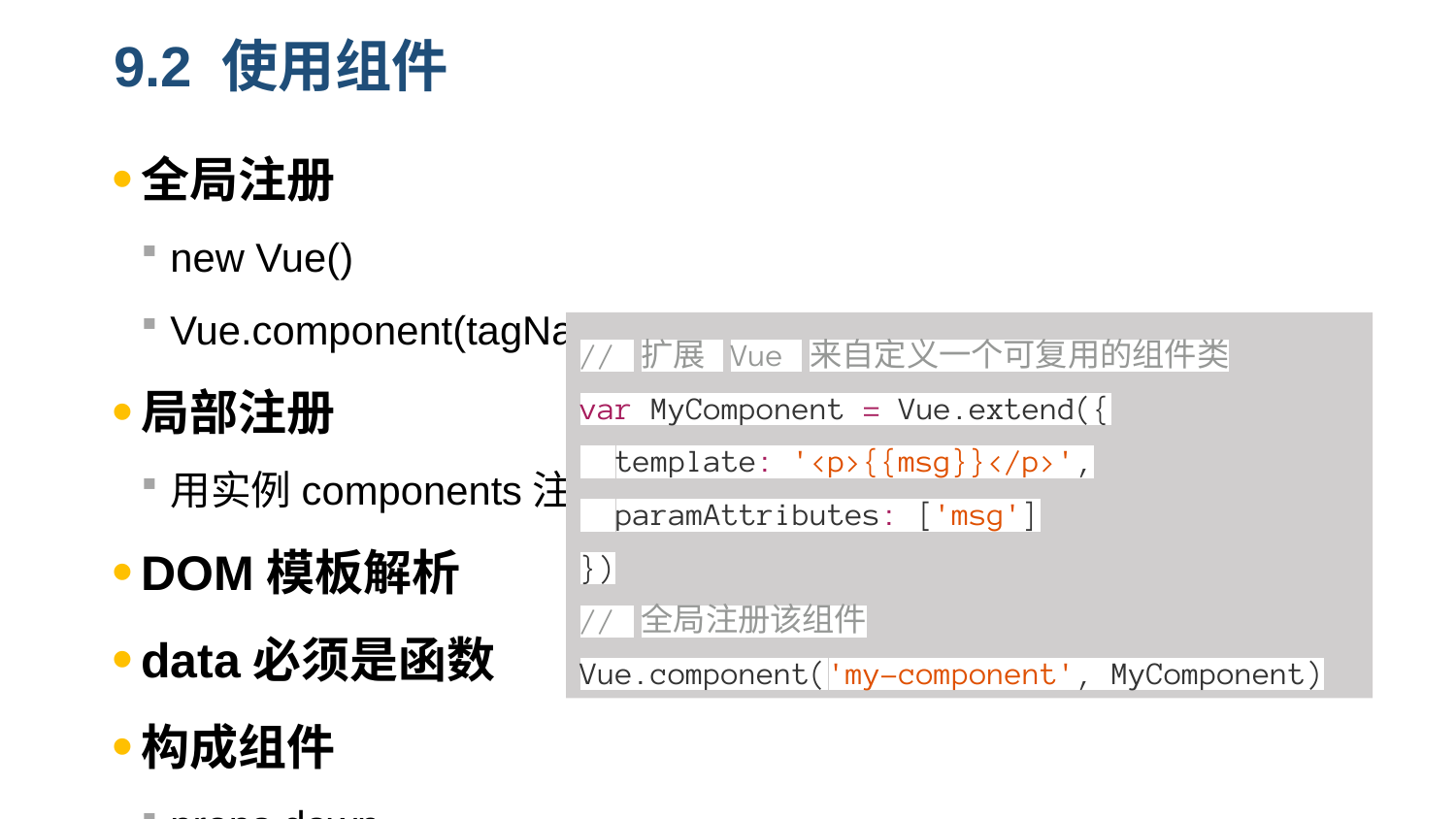

# 9.2 使用组件
全局注册
new Vue()
Vue.component(tagName，options)
局部注册
用实例components注册
DOM模板解析
data必须是函数
构成组件
props down
events up

// 扩展 Vue 来自定义一个可复用的组件类
var MyComponent = Vue.extend({
  template: '<p>{{msg}}</p>',
  paramAttributes: ['msg']
})
// 全局注册该组件
Vue.component('my-component', MyComponent)
78